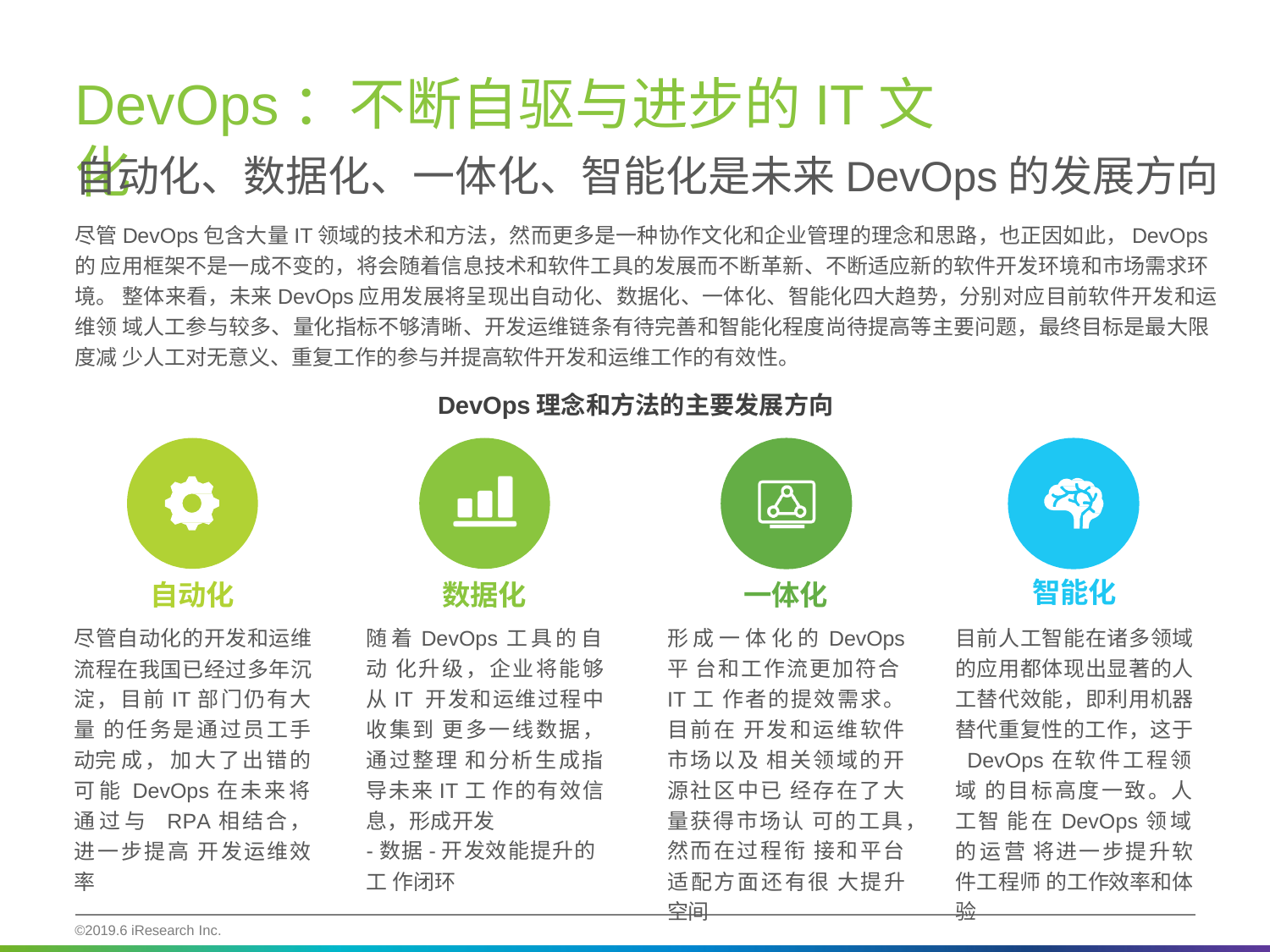

# DevOps：不断自驱与进步的IT文化
自动化、数据化、一体化、智能化是未来DevOps的发展方向
尽管DevOps包含大量IT领域的技术和方法，然而更多是一种协作文化和企业管理的理念和思路，也正因如此，DevOps的 应用框架不是一成不变的，将会随着信息技术和软件工具的发展而不断革新、不断适应新的软件开发环境和市场需求环境。 整体来看，未来DevOps应用发展将呈现出自动化、数据化、一体化、智能化四大趋势，分别对应目前软件开发和运维领 域人工参与较多、量化指标不够清晰、开发运维链条有待完善和智能化程度尚待提高等主要问题，最终目标是最大限度减 少人工对无意义、重复工作的参与并提高软件开发和运维工作的有效性。
DevOps理念和方法的主要发展方向

自动化
尽管自动化的开发和运维 流程在我国已经过多年沉 淀，目前IT部门仍有大量 的任务是通过员工手动完 成， 加大了出错的可能 DevOps在未来将通过与  RPA相结合，进一步提高 开发运维效率

数据化
随着DevOps工具的自动 化升级，企业将能够从IT 开发和运维过程中收集到 更多一线数据，通过整理 和分析生成指导未来IT工 作的有效信息，形成开发
-数据-开发效能提升的工 作闭环
一体化
形成一体化的DevOps 平 台和工作流更加符合IT工 作者的提效需求。目前在 开发和运维软件市场以及 相关领域的开源社区中已 经存在了大量获得市场认 可的工具，然而在过程衔 接和平台适配方面还有很 大提升空间
智能化
目前人工智能在诸多领域 的应用都体现出显著的人 工替代效能，即利用机器 替代重复性的工作，这于  DevOps在软件工程领域 的目标高度一致。人工智 能在DevOps领域的运营 将进一步提升软件工程师 的工作效率和体验

44
©2019.6 iResearch Inc.